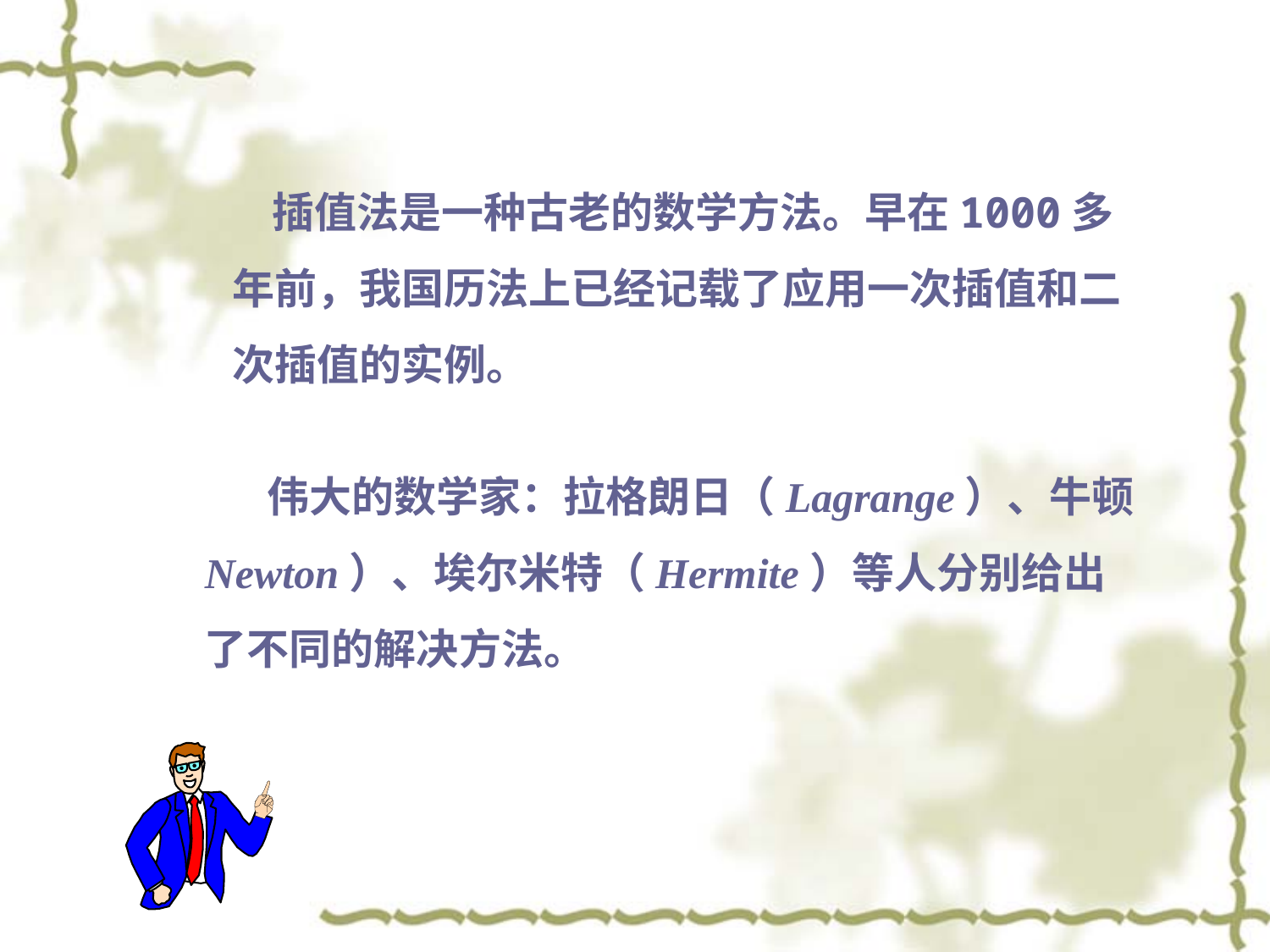

插值法是一种古老的数学方法。早在1000多年前，我国历法上已经记载了应用一次插值和二次插值的实例。
             伟大的数学家：拉格朗日（Lagrange）、牛顿Newton）、埃尔米特（Hermite）等人分别给出了不同的解决方法。